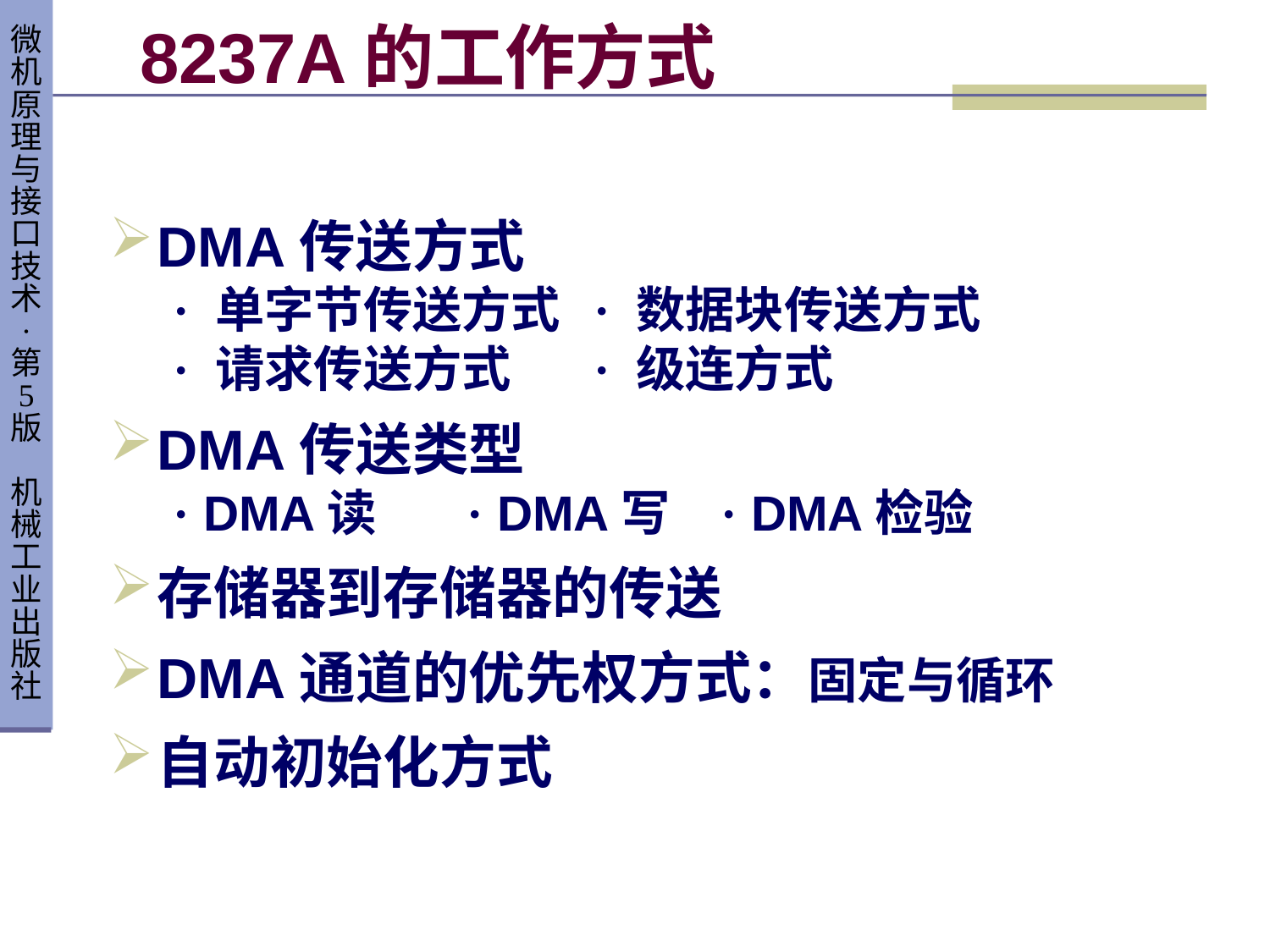

# 8237A的工作方式
DMA传送方式
· 单字节传送方式	· 数据块传送方式
· 请求传送方式	· 级连方式
DMA传送类型
· DMA读	· DMA写	· DMA检验
存储器到存储器的传送
DMA通道的优先权方式：固定与循环
自动初始化方式